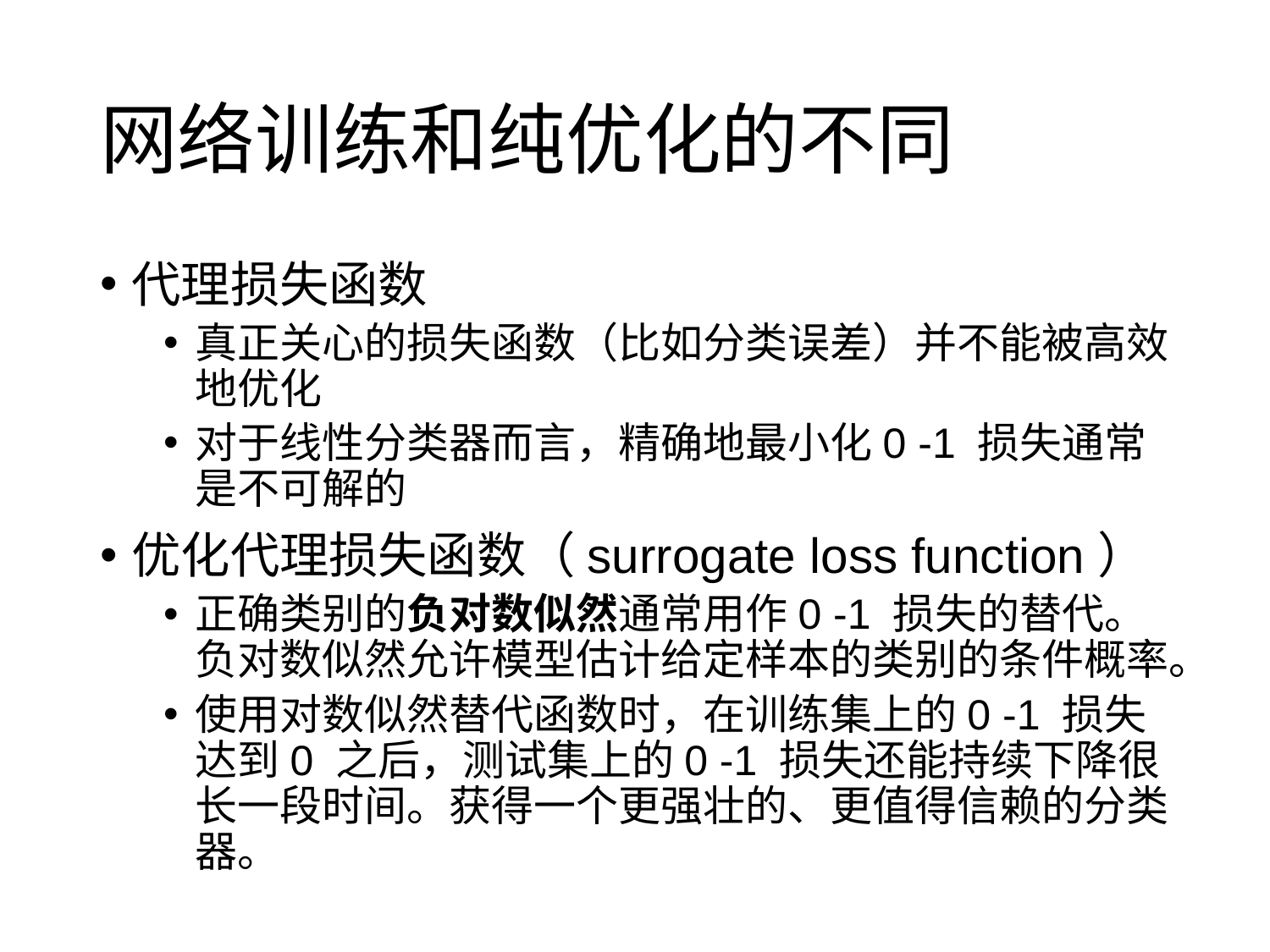

# 网络训练和纯优化的不同
代理损失函数
真正关心的损失函数（比如分类误差）并不能被高效地优化
对于线性分类器而言，精确地最小化0 -1 损失通常是不可解的
优化代理损失函数（surrogate loss function）
正确类别的负对数似然通常用作0 -1 损失的替代。负对数似然允许模型估计给定样本的类别的条件概率。
使用对数似然替代函数时，在训练集上的0 -1 损失达到0 之后，测试集上的0 -1 损失还能持续下降很长一段时间。获得一个更强壮的、更值得信赖的分类器。